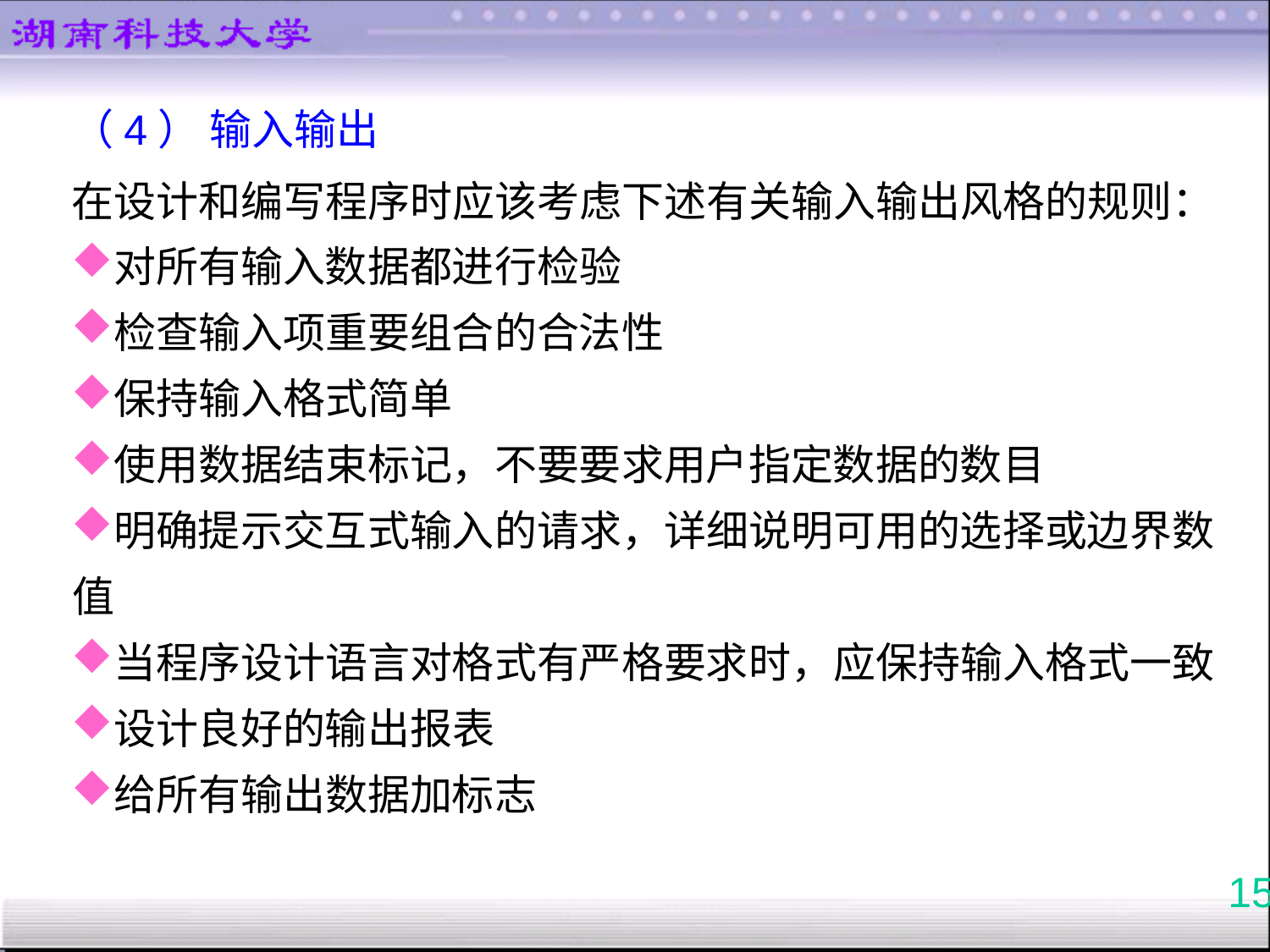

（4） 输入输出
在设计和编写程序时应该考虑下述有关输入输出风格的规则：
对所有输入数据都进行检验
检查输入项重要组合的合法性
保持输入格式简单
使用数据结束标记，不要要求用户指定数据的数目
明确提示交互式输入的请求，详细说明可用的选择或边界数值
当程序设计语言对格式有严格要求时，应保持输入格式一致
设计良好的输出报表
给所有输出数据加标志
15